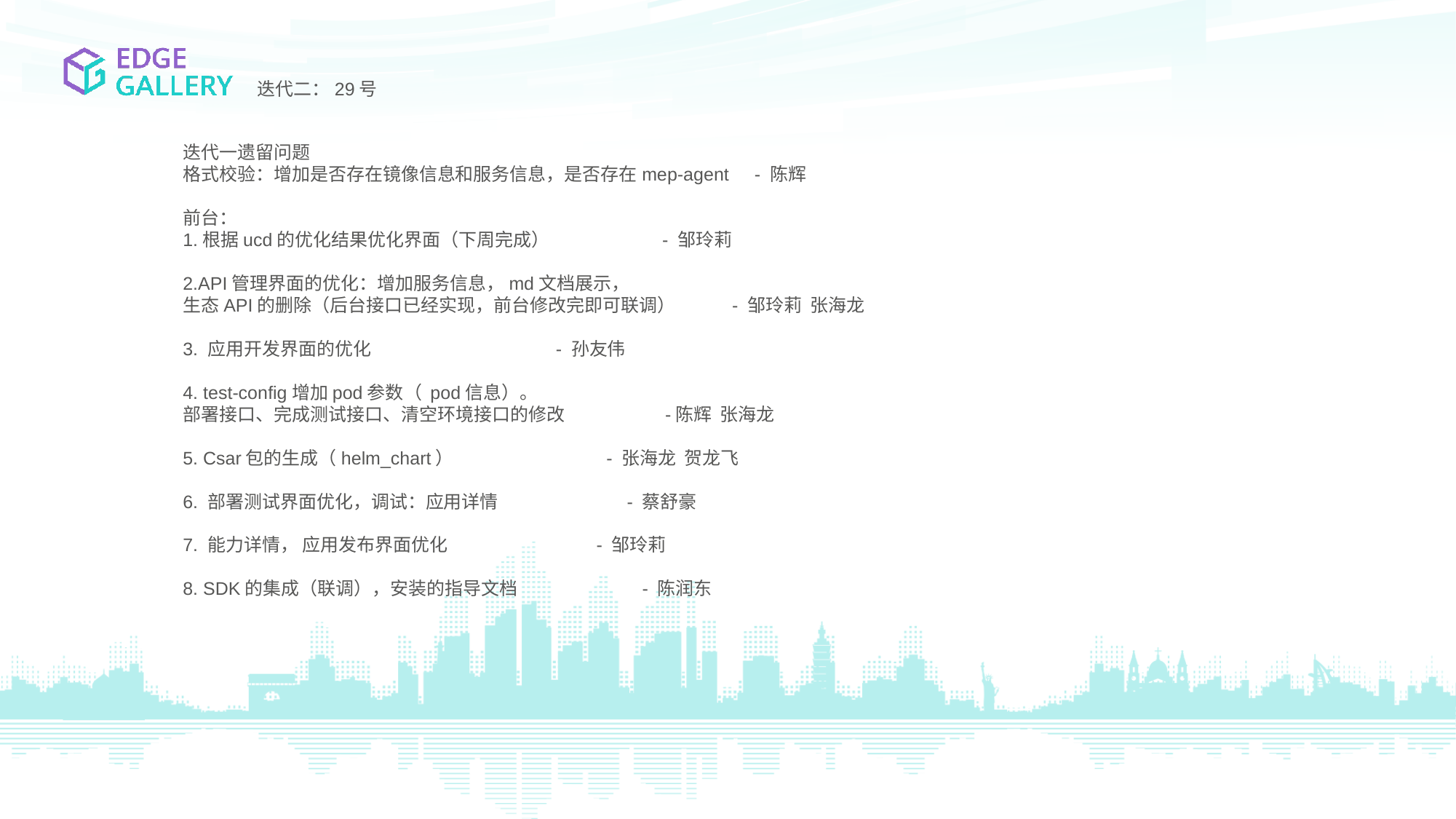

迭代二：29号
迭代一遗留问题
格式校验：增加是否存在镜像信息和服务信息，是否存在mep-agent     - 陈辉

前台：
1.根据ucd的优化结果优化界面（下周完成）                           - 邹玲莉

2.API管理界面的优化：增加服务信息，md文档展示，
生态API的删除（后台接口已经实现，前台修改完即可联调）             - 邹玲莉  张海龙

3. 应用开发界面的优化                                             - 孙友伟

4. test-config增加pod参数（ pod信息）。
部署接口、完成测试接口、清空环境接口的修改                        -陈辉  张海龙

5. Csar包的生成（helm_chart）                                     - 张海龙  贺龙飞

6. 部署测试界面优化，调试：应用详情                               - 蔡舒豪

7. 能力详情， 应用发布界面优化                                    - 邹玲莉

8. SDK的集成（联调），安装的指导文档                              - 陈润东